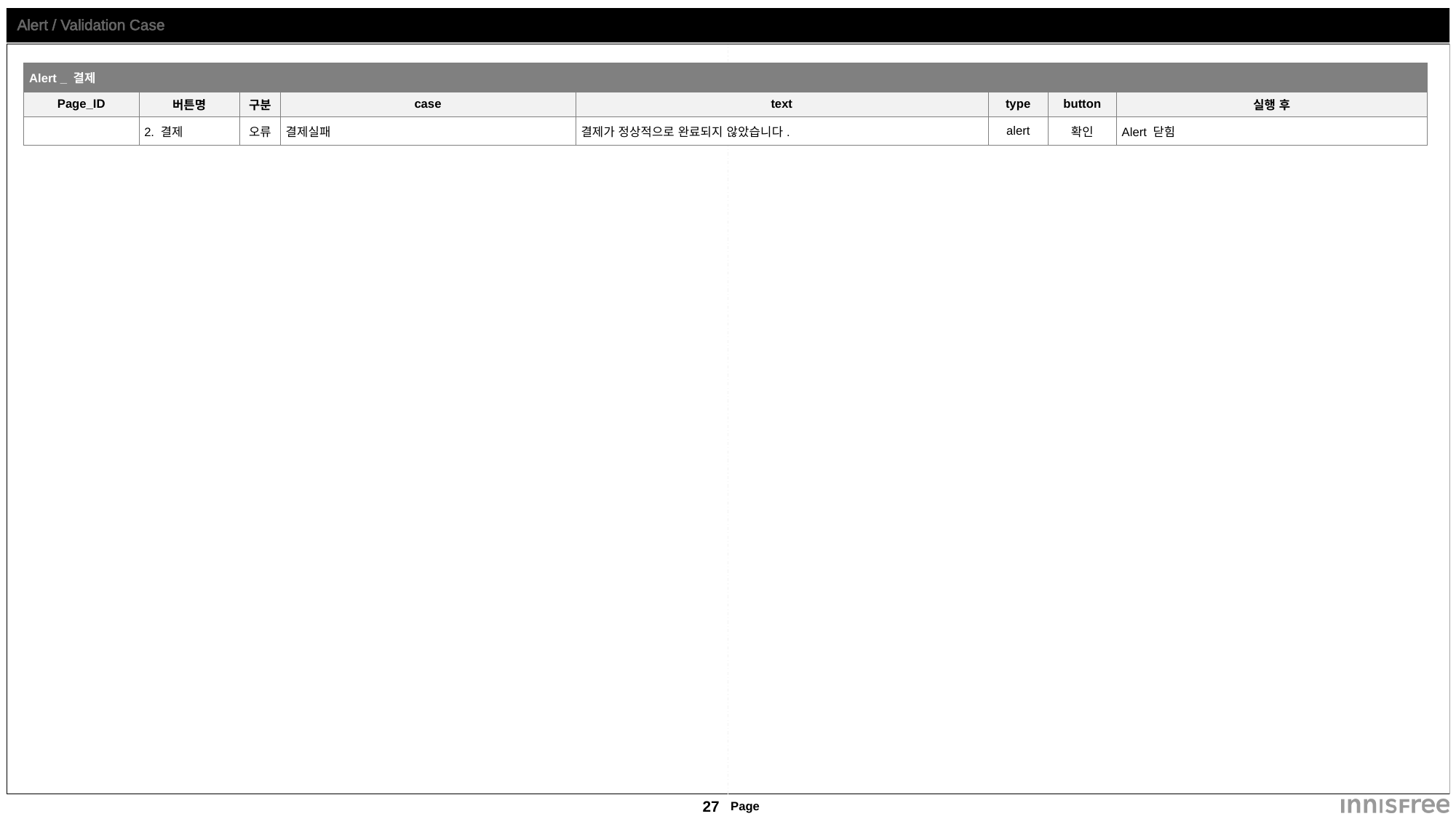

# Alert / Validation Case
| Alert \_ 결제 |  |  |  |  |  |  |  |
| --- | --- | --- | --- | --- | --- | --- | --- |
| Page\_ID | 버튼명 | 구분 | case | text | type | button | 실행 후 |
|  | 2. 결제 | 오류 | 결제실패 | 결제가 정상적으로 완료되지 않았습니다. | alert | 확인 | Alert 닫힘 |